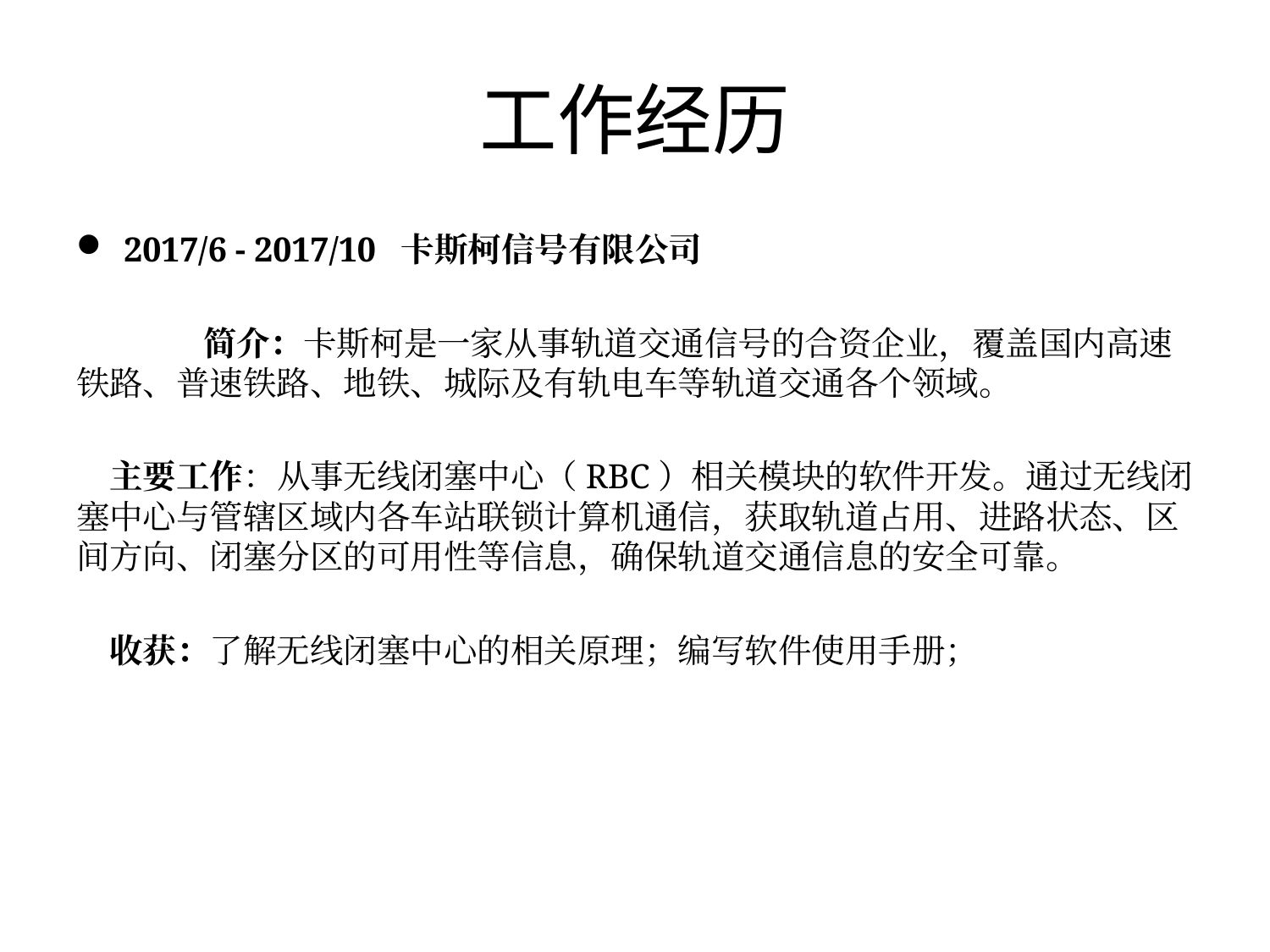

# 工作经历
2017/6 - 2017/10  卡斯柯信号有限公司

	简介：卡斯柯是一家从事轨道交通信号的合资企业，覆盖国内高速铁路、普速铁路、地铁、城际及有轨电车等轨道交通各个领域。

   主要工作：从事无线闭塞中心（RBC）相关模块的软件开发。通过无线闭塞中心与管辖区域内各车站联锁计算机通信，获取轨道占用、进路状态、区间方向、闭塞分区的可用性等信息，确保轨道交通信息的安全可靠。

   收获：了解无线闭塞中心的相关原理；编写软件使用手册；